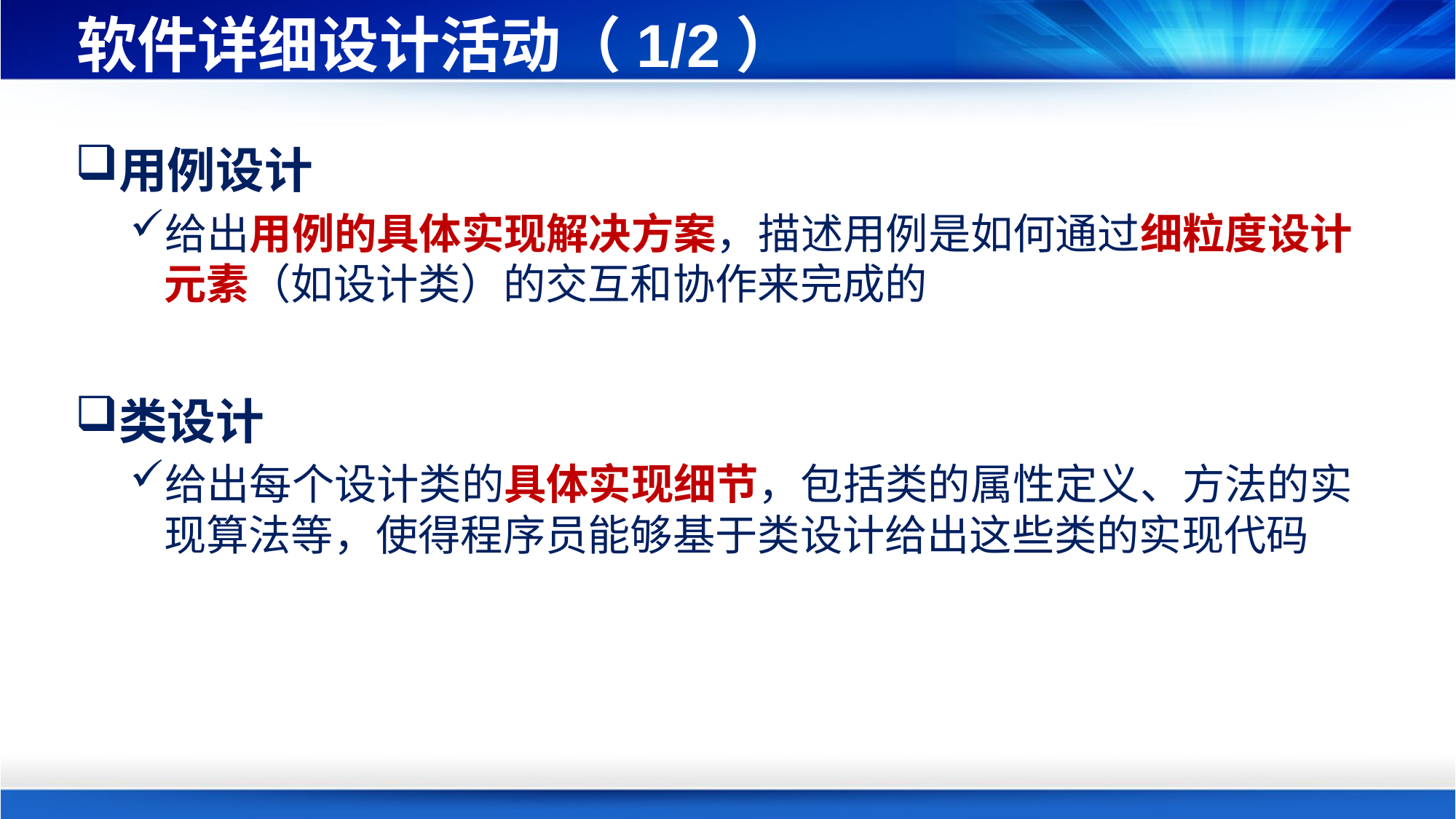

# 软件详细设计活动（1/2）
用例设计
给出用例的具体实现解决方案，描述用例是如何通过细粒度设计元素（如设计类）的交互和协作来完成的

类设计
给出每个设计类的具体实现细节，包括类的属性定义、方法的实现算法等，使得程序员能够基于类设计给出这些类的实现代码